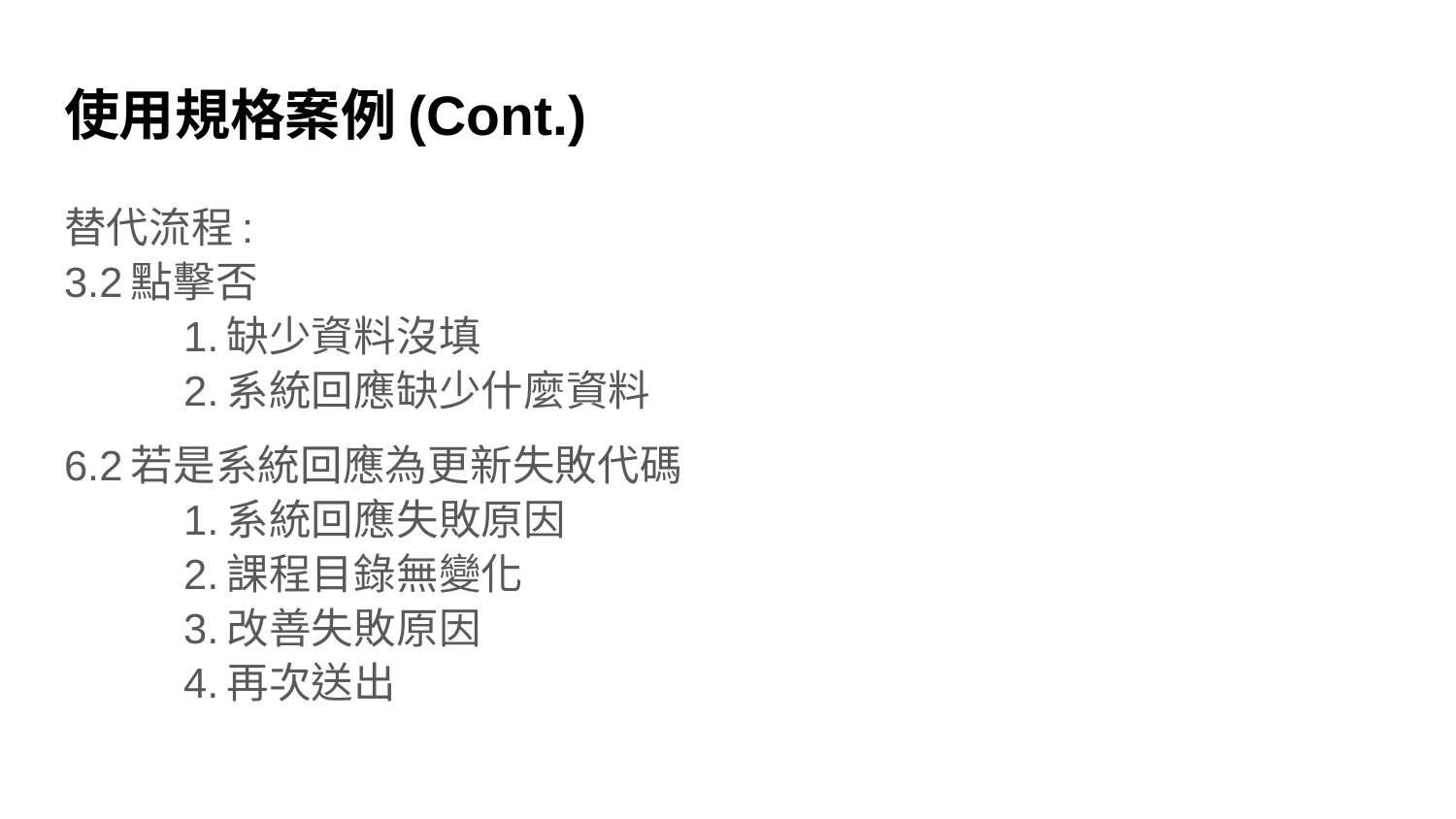

# 使用規格案例(Cont.)
替代流程:
3.2點擊否
	1.缺少資料沒填
	2.系統回應缺少什麼資料
6.2若是系統回應為更新失敗代碼
	1.系統回應失敗原因
	2.課程目錄無變化
	3.改善失敗原因
	4.再次送出